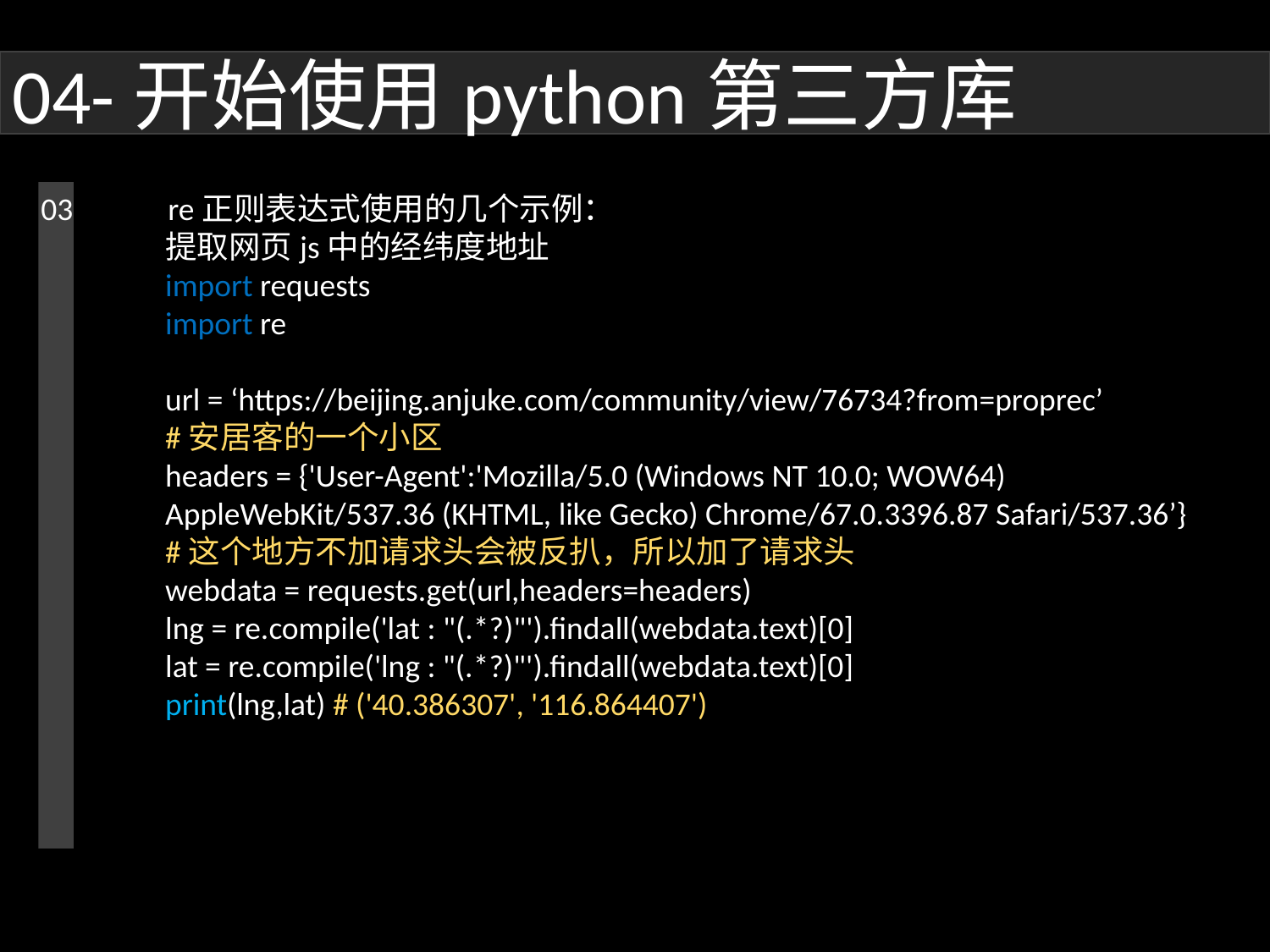

04-开始使用python第三方库
03 	re正则表达式使用的几个示例：
提取网页js中的经纬度地址
import requests
import re

url = ‘https://beijing.anjuke.com/community/view/76734?from=proprec’
#安居客的一个小区
headers = {'User-Agent':'Mozilla/5.0 (Windows NT 10.0; WOW64) AppleWebKit/537.36 (KHTML, like Gecko) Chrome/67.0.3396.87 Safari/537.36’}
#这个地方不加请求头会被反扒，所以加了请求头
webdata = requests.get(url,headers=headers)
lng = re.compile('lat : "(.*?)"').findall(webdata.text)[0]
lat = re.compile('lng : "(.*?)"').findall(webdata.text)[0]
print(lng,lat) # ('40.386307', '116.864407')